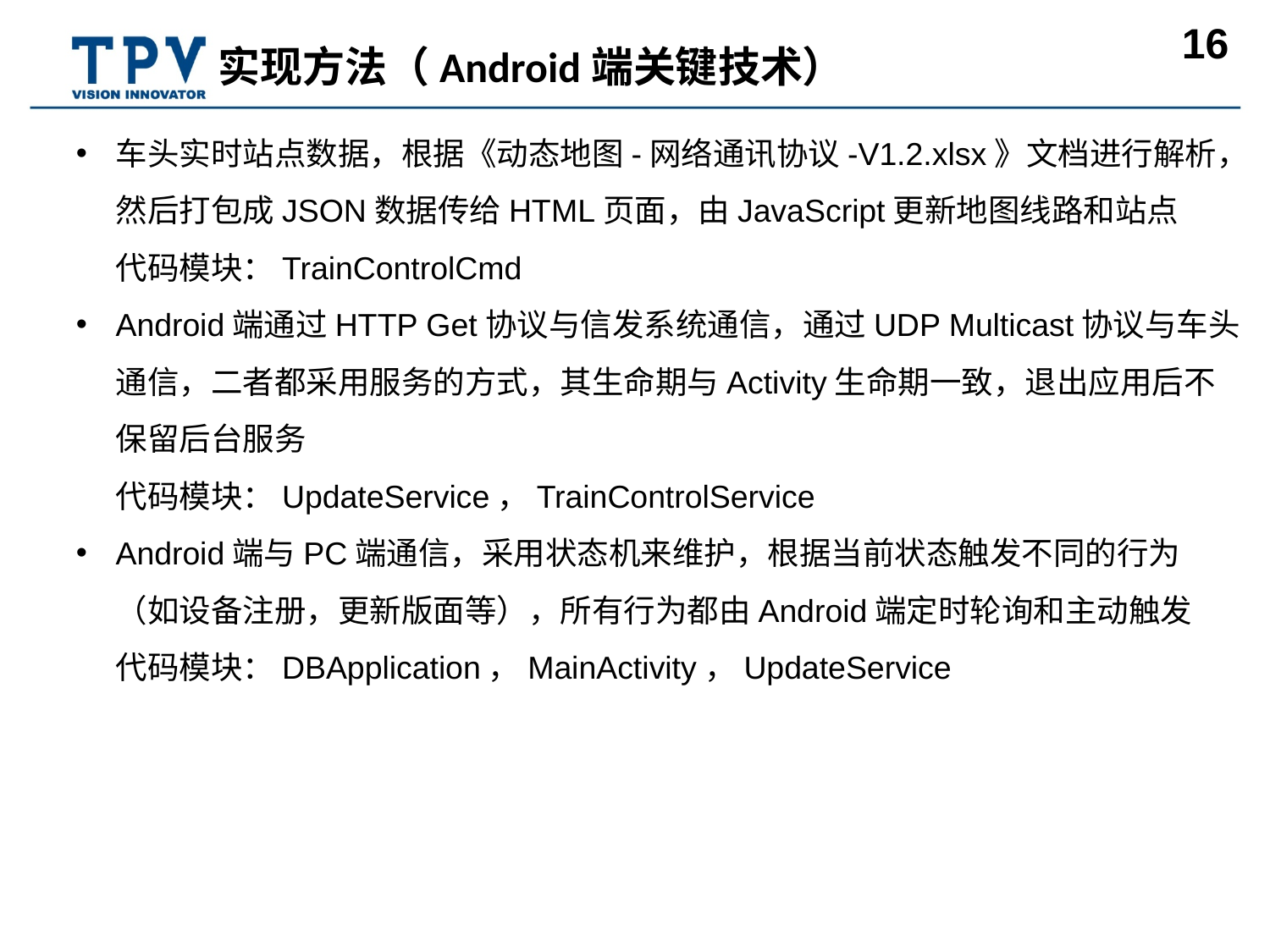

# 实现方法（Android端关键技术）
车头实时站点数据，根据《动态地图-网络通讯协议-V1.2.xlsx》文档进行解析，然后打包成JSON数据传给HTML页面，由JavaScript更新地图线路和站点
代码模块：TrainControlCmd
Android端通过HTTP Get协议与信发系统通信，通过UDP Multicast协议与车头通信，二者都采用服务的方式，其生命期与Activity生命期一致，退出应用后不保留后台服务
代码模块：UpdateService，TrainControlService
Android端与PC端通信，采用状态机来维护，根据当前状态触发不同的行为（如设备注册，更新版面等），所有行为都由Android端定时轮询和主动触发
代码模块：DBApplication，MainActivity，UpdateService